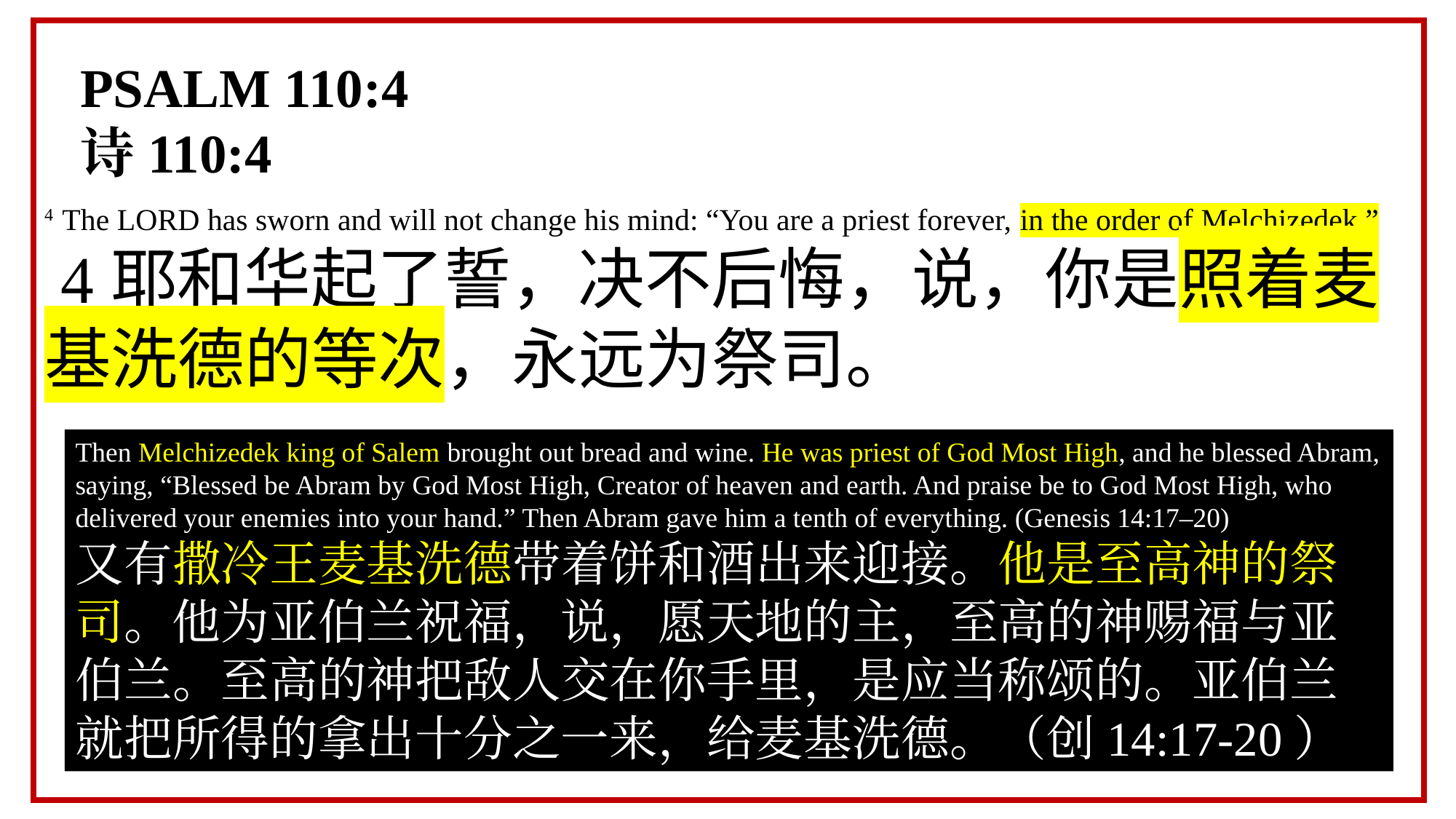

PSALM 110:4
诗110:4
4  The LORD has sworn and will not change his mind: “You are a priest forever, in the order of Melchizedek.”
 4耶和华起了誓，决不后悔，说，你是照着麦基洗德的等次，永远为祭司。
Then Melchizedek king of Salem brought out bread and wine. He was priest of God Most High, and he blessed Abram, saying, “Blessed be Abram by God Most High, Creator of heaven and earth. And praise be to God Most High, who delivered your enemies into your hand.” Then Abram gave him a tenth of everything. (Genesis 14:17–20)
又有撒冷王麦基洗德带着饼和酒出来迎接。他是至高神的祭司。他为亚伯兰祝福，说，愿天地的主，至高的神赐福与亚伯兰。至高的神把敌人交在你手里，是应当称颂的。亚伯兰就把所得的拿出十分之一来，给麦基洗德。（创14:17-20）